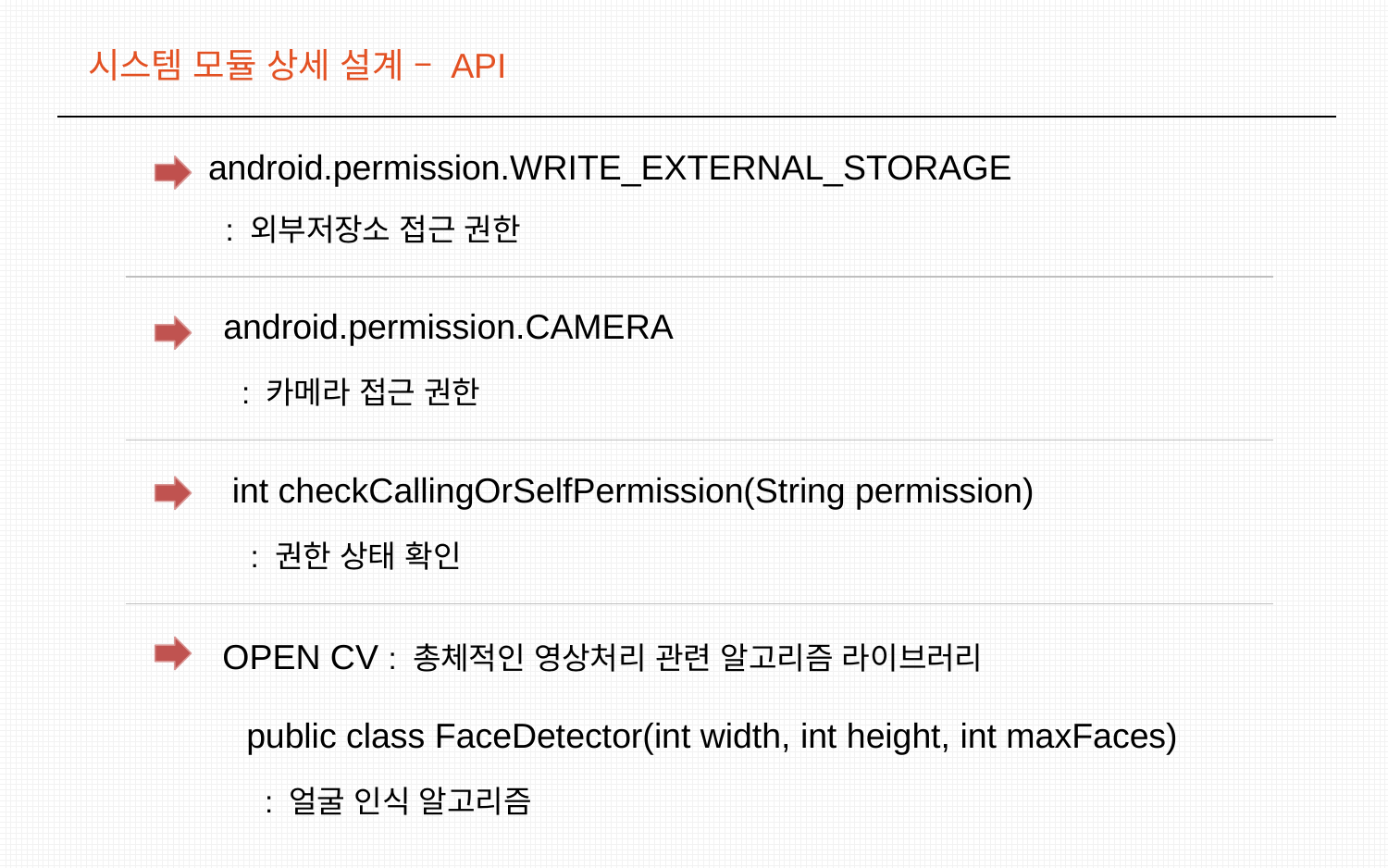

시스템 모듈 상세 설계 – API
android.permission.WRITE_EXTERNAL_STORAGE

  : 외부저장소 접근 권한

android.permission.CAMERA

  : 카메라 접근 권한

int checkCallingOrSelfPermission(String permission)

  : 권한 상태 확인

OPEN CV : 총체적인 영상처리 관련 알고리즘 라이브러리

public class FaceDetector(int width, int height, int maxFaces)

  : 얼굴 인식 알고리즘